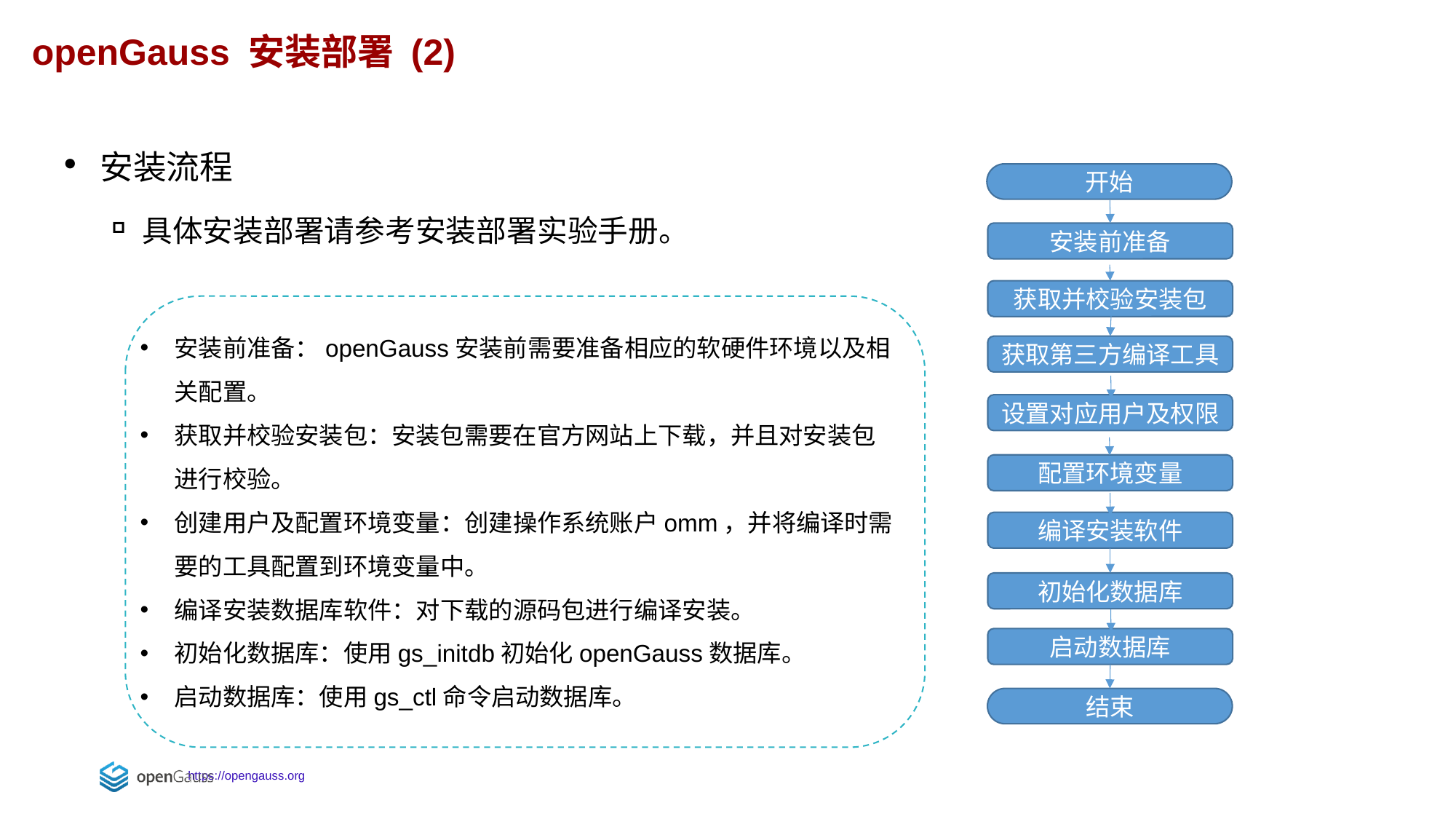

openGauss 安装部署 (2)
安装流程
具体安装部署请参考安装部署实验手册。
开始
安装前准备
获取并校验安装包
获取第三方编译工具
设置对应用户及权限
配置环境变量
编译安装软件
初始化数据库
启动数据库
结束

安装前准备：openGauss安装前需要准备相应的软硬件环境以及相关配置。
获取并校验安装包：安装包需要在官方网站上下载，并且对安装包进行校验。
创建用户及配置环境变量：创建操作系统账户omm，并将编译时需要的工具配置到环境变量中。
编译安装数据库软件：对下载的源码包进行编译安装。
初始化数据库：使用gs_initdb初始化openGauss数据库。
启动数据库：使用gs_ctl命令启动数据库。